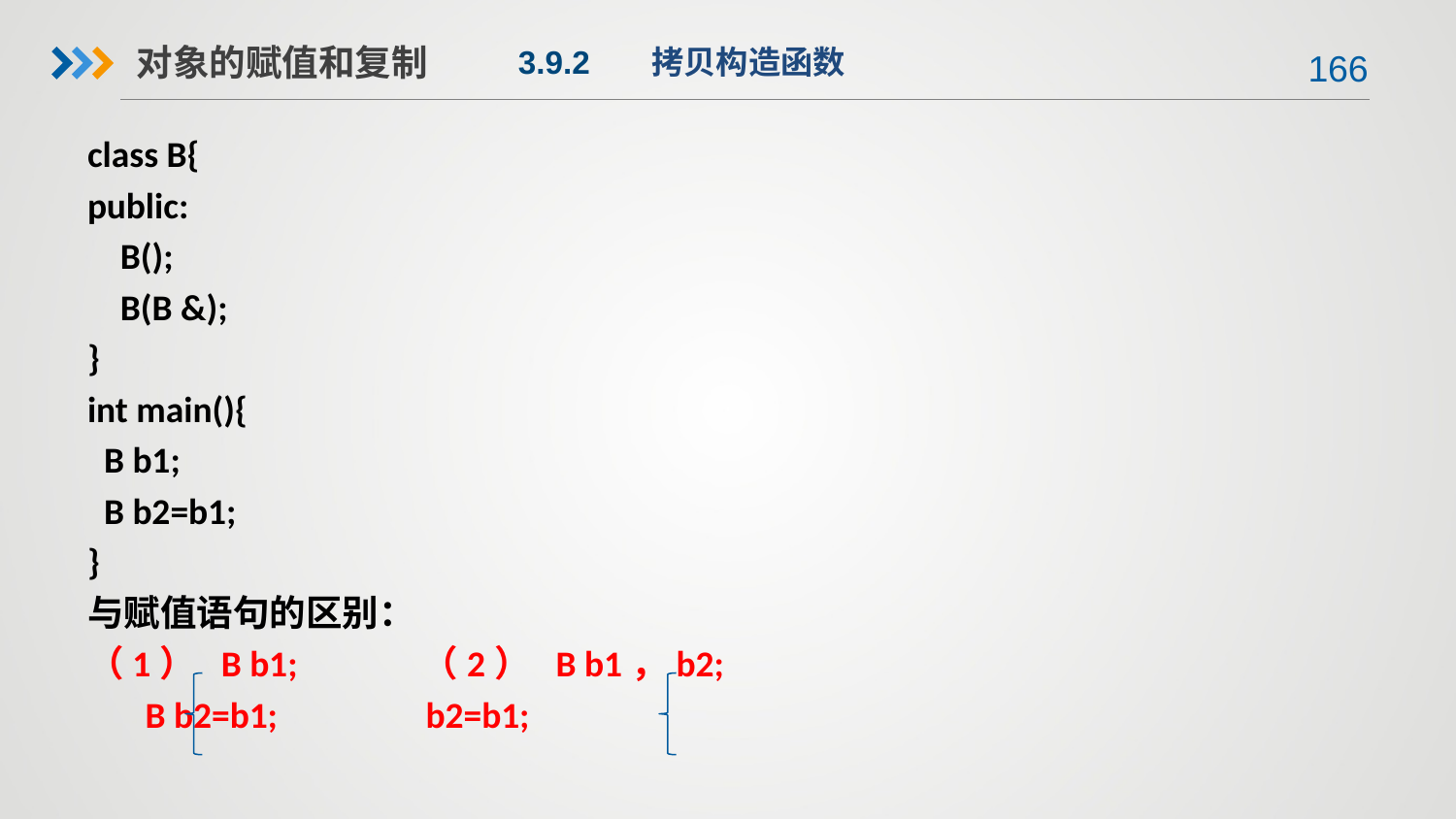

对象的赋值和复制
3.9.2      拷贝构造函数
class B{
public:
    B();
    B(B &);
}
int main(){
  B b1;
  B b2=b1;
}
与赋值语句的区别：
（1）  B b1;              （2）  B b1，b2;
       B b2=b1;                  b2=b1;